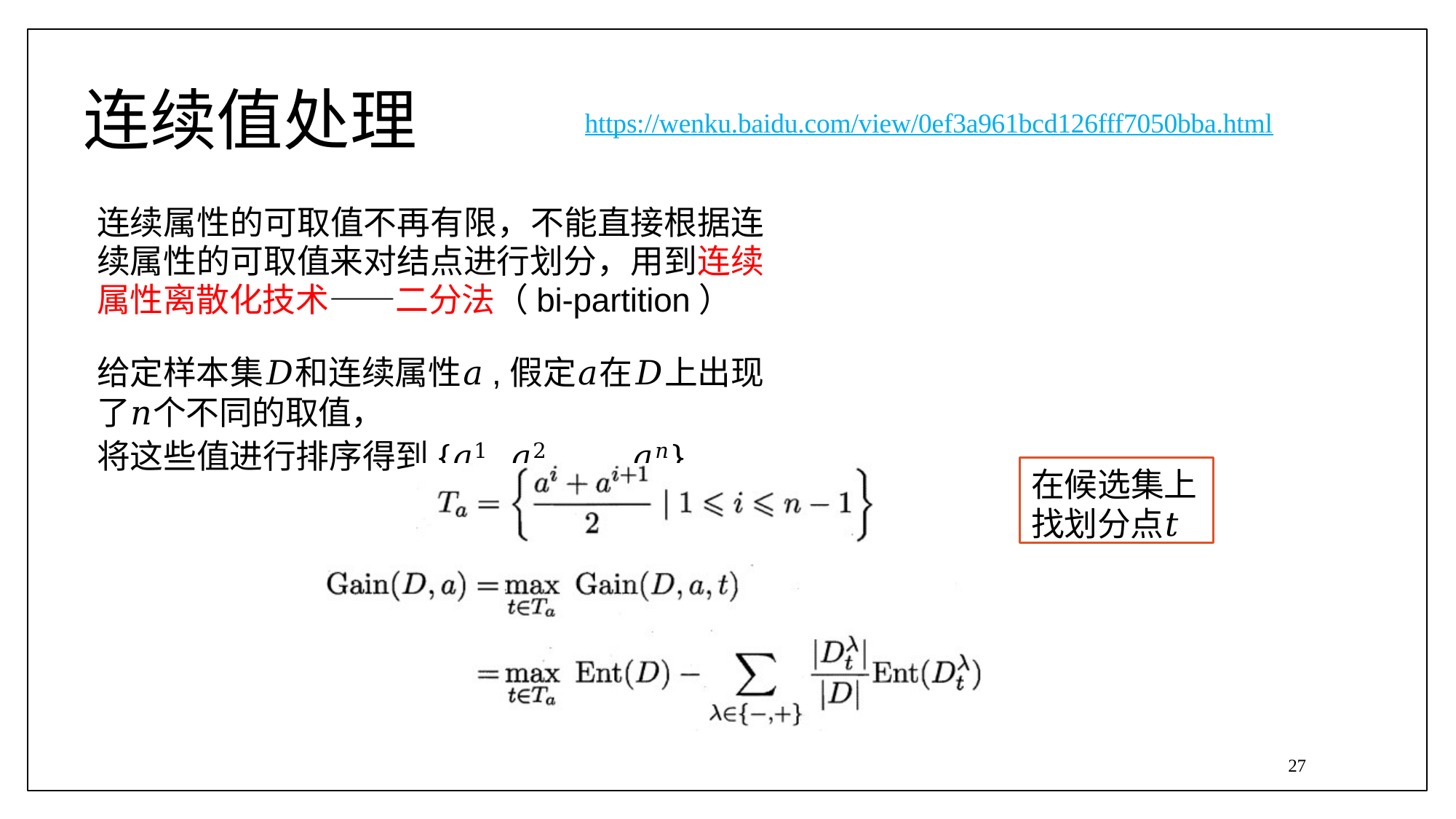

# 连续值处理
https://wenku.baidu.com/view/0ef3a961bcd126fff7050bba.html
连续属性的可取值不再有限，不能直接根据连 续属性的可取值来对结点进行划分，用到连续 属性离散化技术——二分法（bi-partition）
给定样本集𝐷和连续属性𝑎,假定𝑎在𝐷上出现了𝑛个不同的取值，
将这些值进行排序得到{𝑎1, 𝑎2, … , 𝑎𝑛}
在候选集上
找划分点𝑡

27